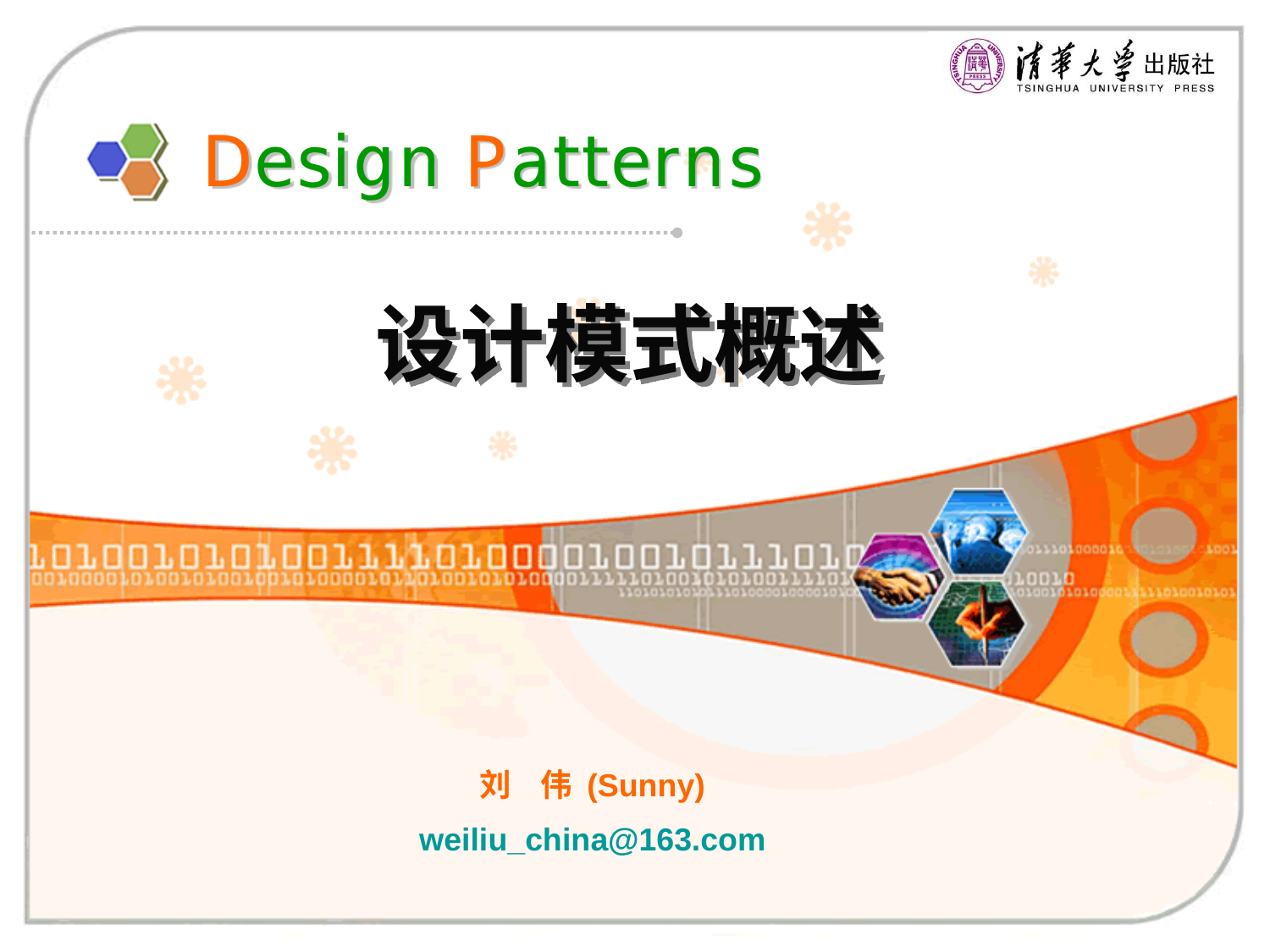

# Design Patterns
设计模式概述
刘    伟 (Sunny)
weiliu_china@163.com